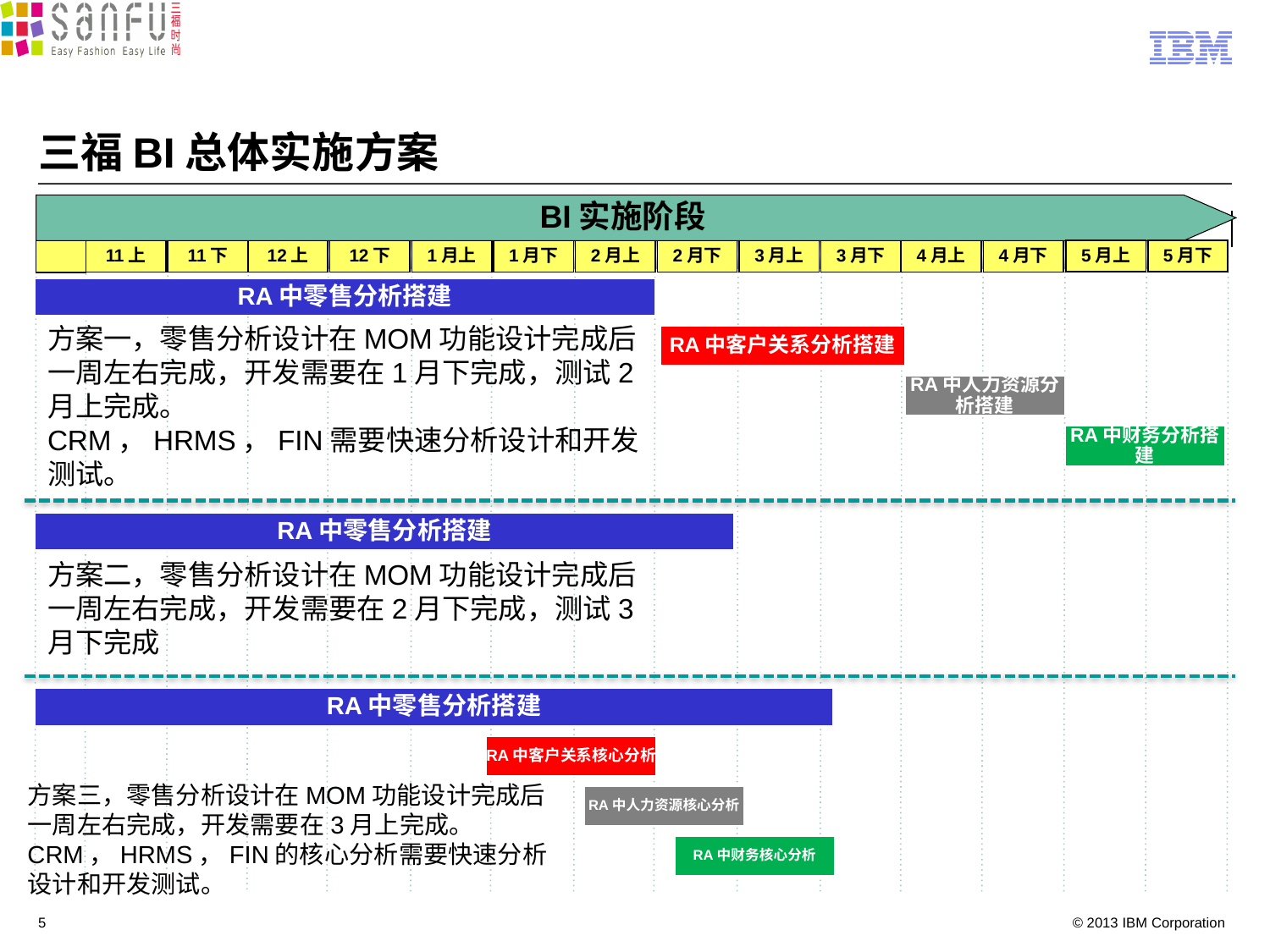

# 三福BI总体实施方案
BI实施阶段
5月上
5月下

11上
11下
12上
12下
1月上
1月下
2月上
2月下
3月上
3月下
4月上
4月下
RA中零售分析搭建
方案一，零售分析设计在MOM功能设计完成后一周左右完成，开发需要在1月下完成，测试2月上完成。
CRM，HRMS，FIN需要快速分析设计和开发测试。
RA中客户关系分析搭建
RA中人力资源分析搭建
RA中财务分析搭建
RA中零售分析搭建
方案二，零售分析设计在MOM功能设计完成后一周左右完成，开发需要在2月下完成，测试3月下完成
RA中零售分析搭建
RA中客户关系核心分析
方案三，零售分析设计在MOM功能设计完成后一周左右完成，开发需要在3月上完成。
CRM，HRMS，FIN的核心分析需要快速分析设计和开发测试。
RA中人力资源核心分析
RA中财务核心分析
5